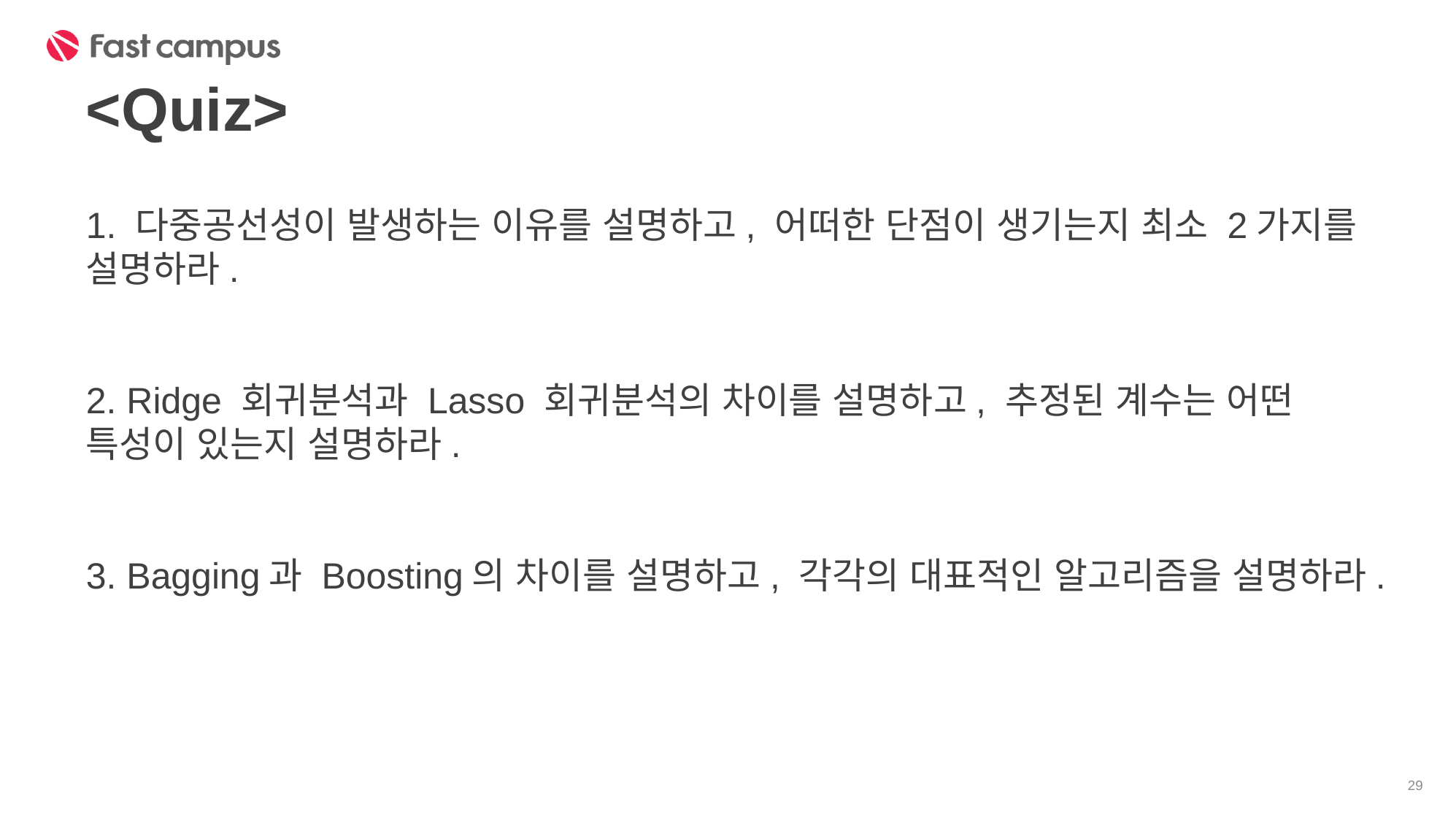

# <Quiz> 1. 다중공선성이 발생하는 이유를 설명하고, 어떠한 단점이 생기는지 최소 2가지를 설명하라. 2. Ridge 회귀분석과 Lasso 회귀분석의 차이를 설명하고, 추정된 계수는 어떤 특성이 있는지 설명하라. 3. Bagging과 Boosting의 차이를 설명하고, 각각의 대표적인 알고리즘을 설명하라.
29